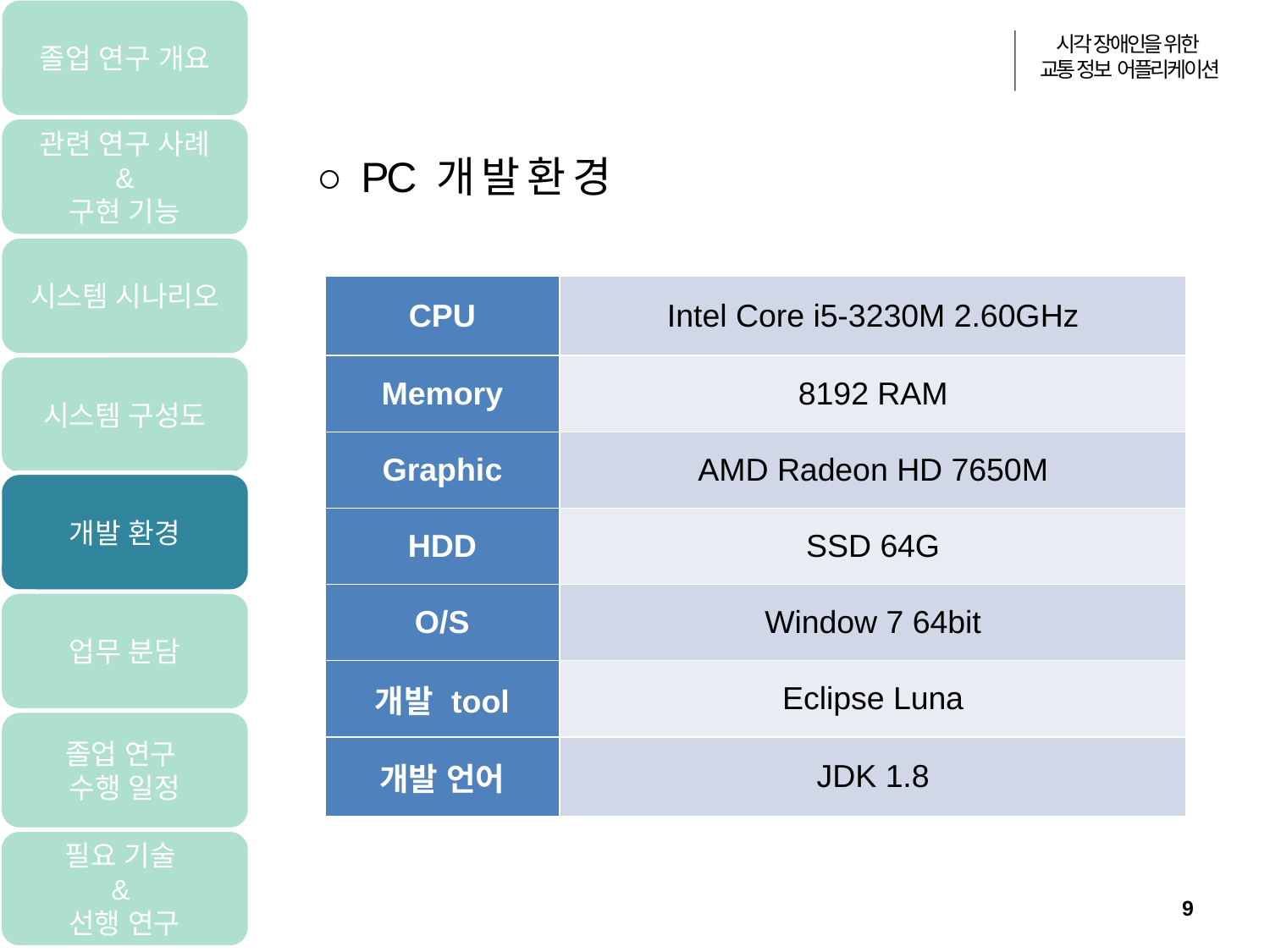

졸업 연구 개요
시각 장애인을 위한
교통 정보  어플리케이션
관련 연구 사례
&
구현 기능
○  PC 개 발 환 경
시스템 시나리오
| CPU | Intel Core i5-3230M 2.60GHz |
| --- | --- |
| Memory | 8192 RAM |
| Graphic | AMD Radeon HD 7650M |
| HDD | SSD 64G |
| O/S | Window 7 64bit |
| 개발 tool | Eclipse Luna |
| 개발 언어 | JDK 1.8 |
시스템 구성도

개발 환경
업무 분담
졸업 연구
수행 일정
필요 기술
&
선행 연구
9